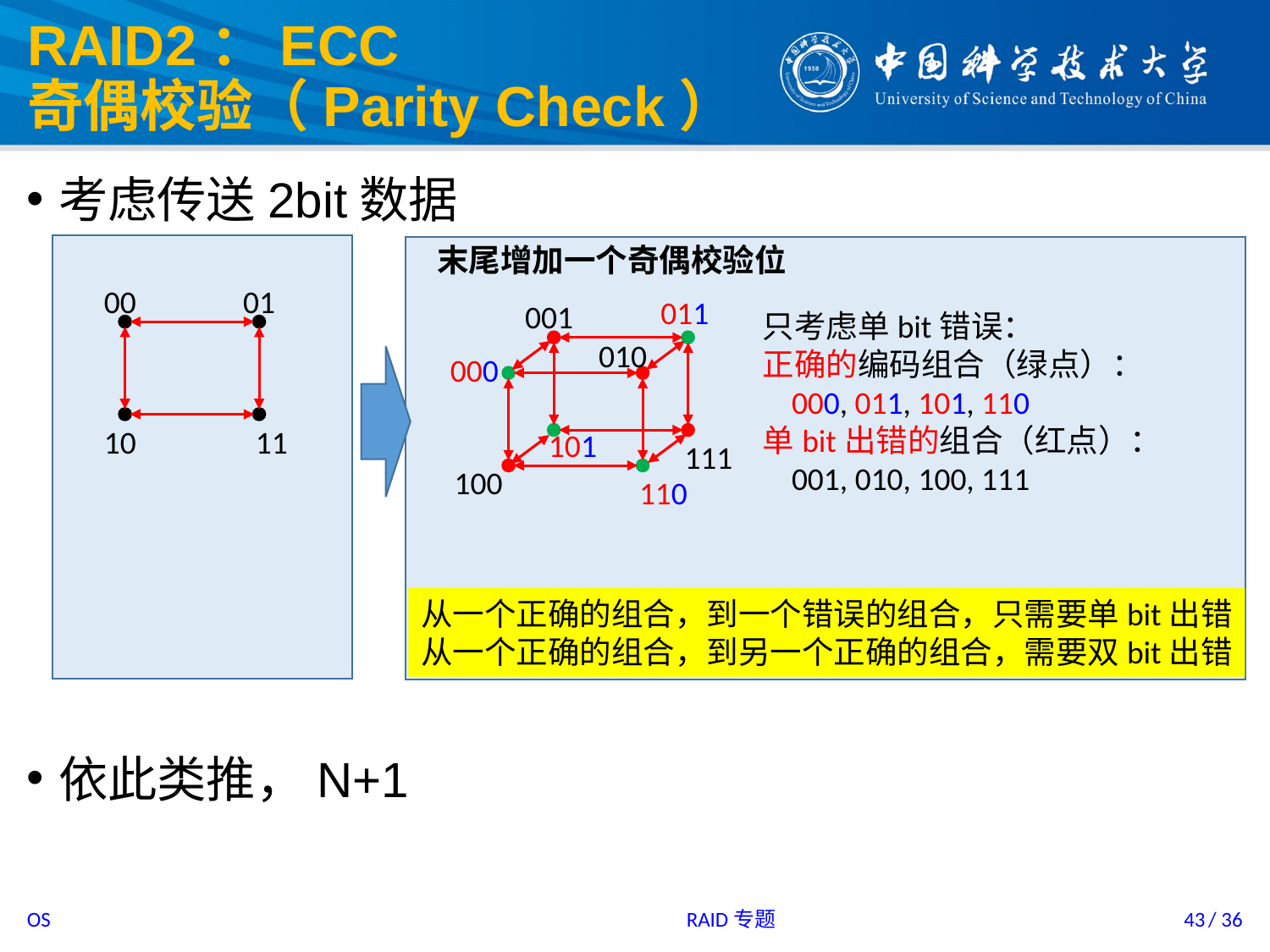

# RAID2：ECC 奇偶校验（Parity Check）
考虑传送2bit数据

依此类推，N+1
末尾增加一个奇偶校验位

01
00
011
001
只考虑单bit错误：
正确的编码组合（绿点）：
    000, 011, 101, 110
单bit出错的组合（红点）：
    001, 010, 100, 111

010

000

10
11
101

111
100

110
从一个正确的组合，到一个错误的组合，只需要单bit出错
从一个正确的组合，到另一个正确的组合，需要双bit出错
RAID专题
43